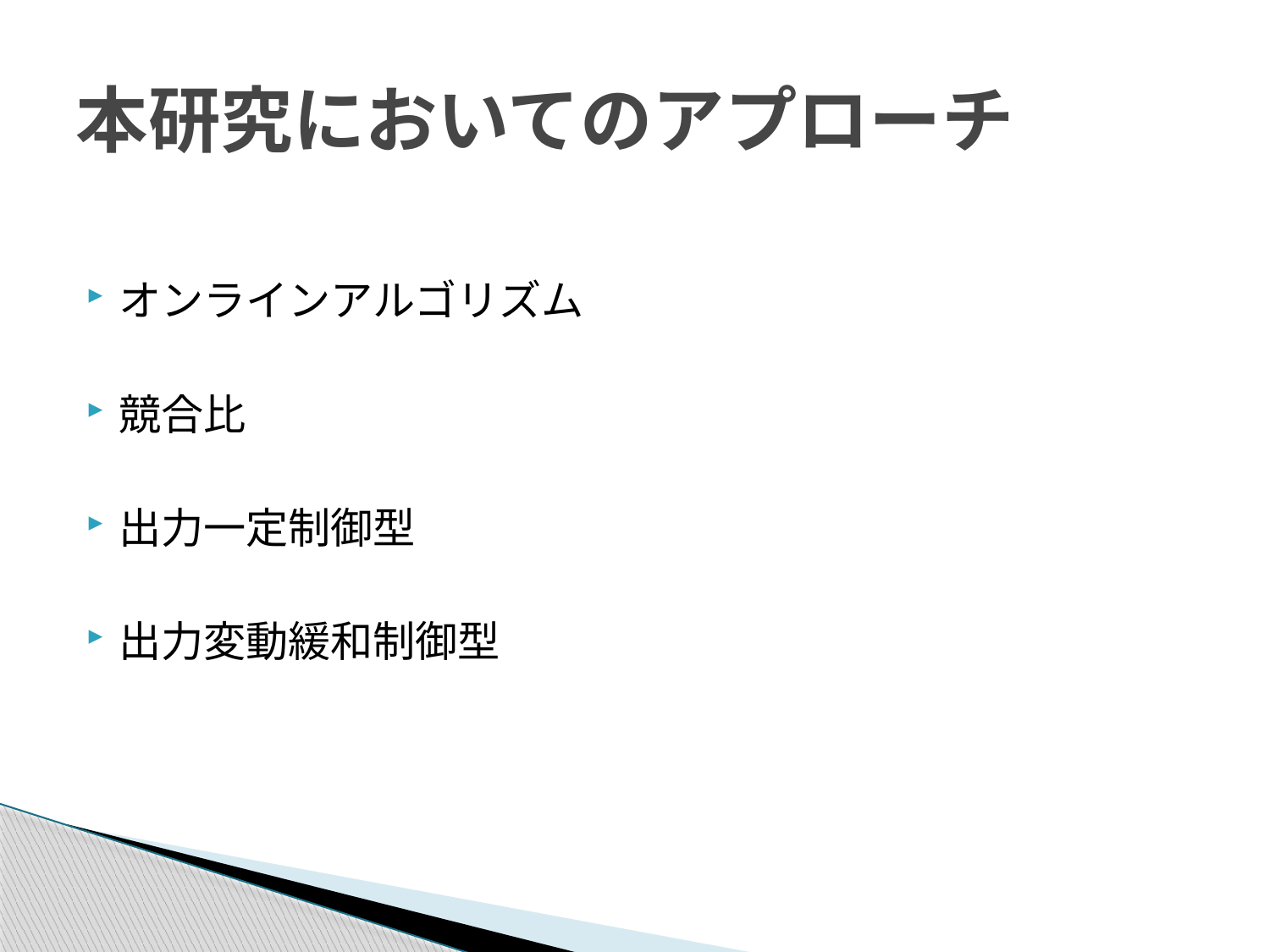

# 本研究においてのアプローチ
オンラインアルゴリズム

競合比

出力一定制御型

出力変動緩和制御型